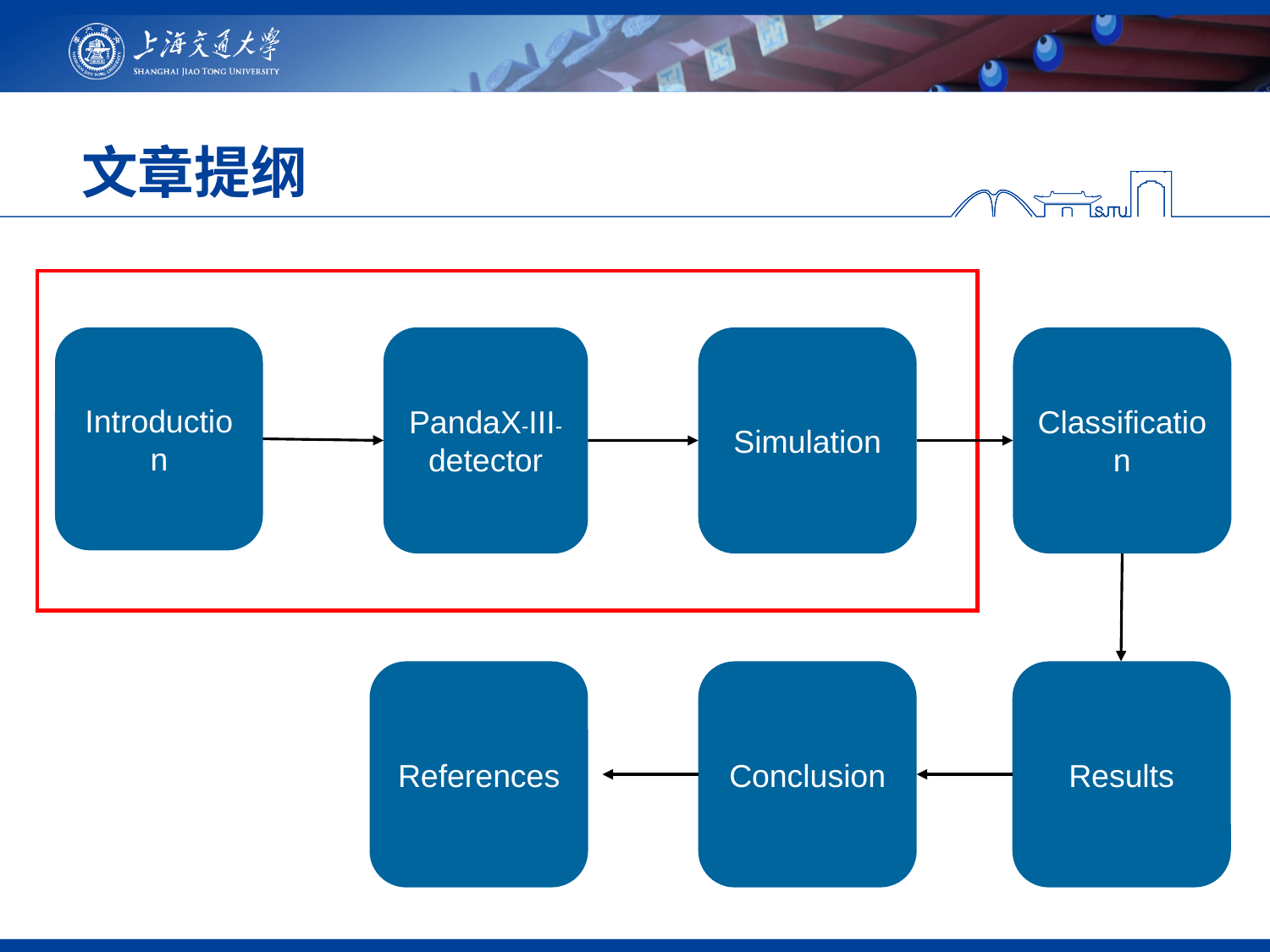

# 文章提纲

Introduction
PandaX-III-detector
Simulation
Classification
References
Conclusion
Results